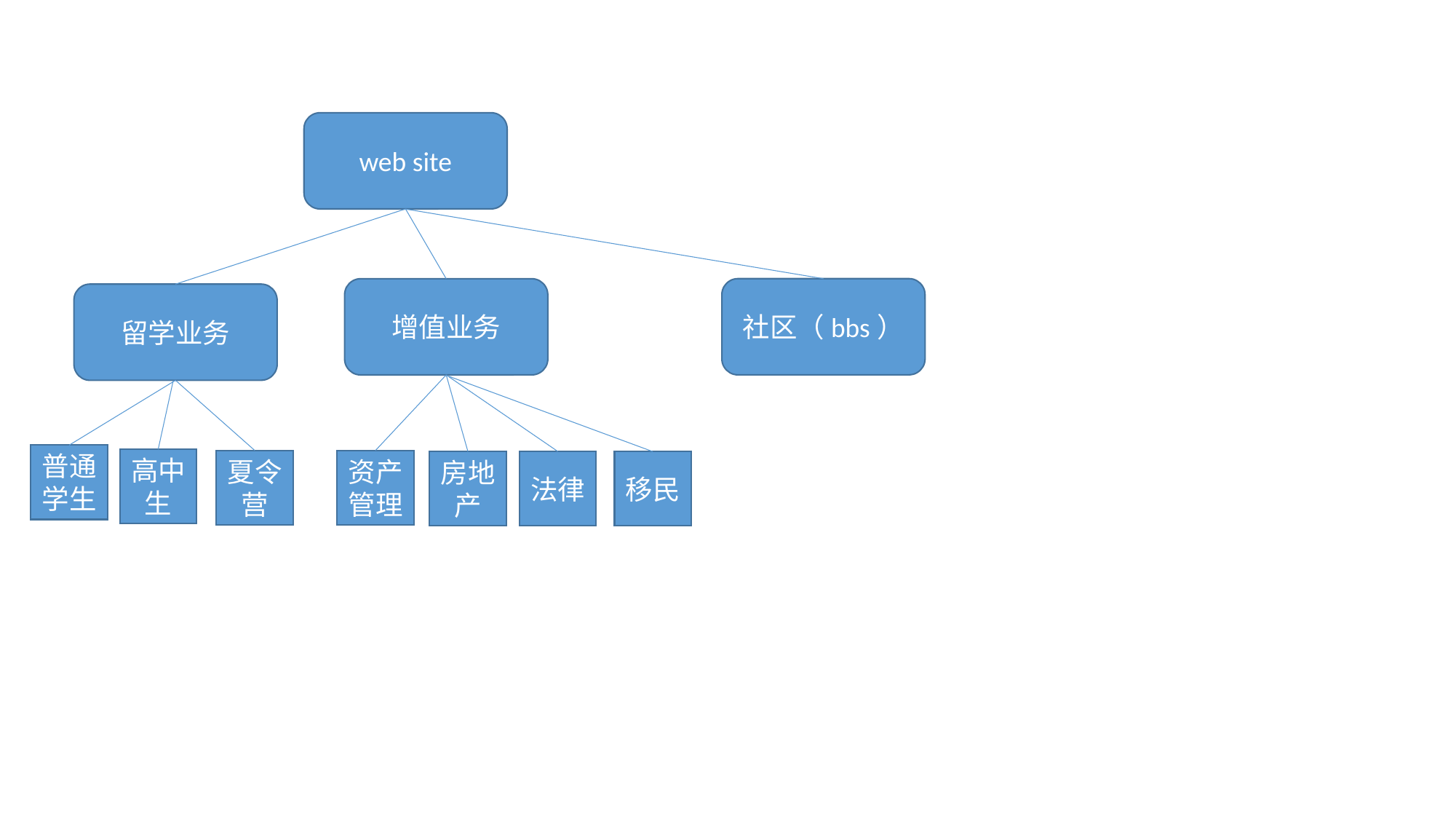

web site
社区（bbs）
增值业务
留学业务
普通学生
高中生
资产管理
夏令营
法律
房地产
移民